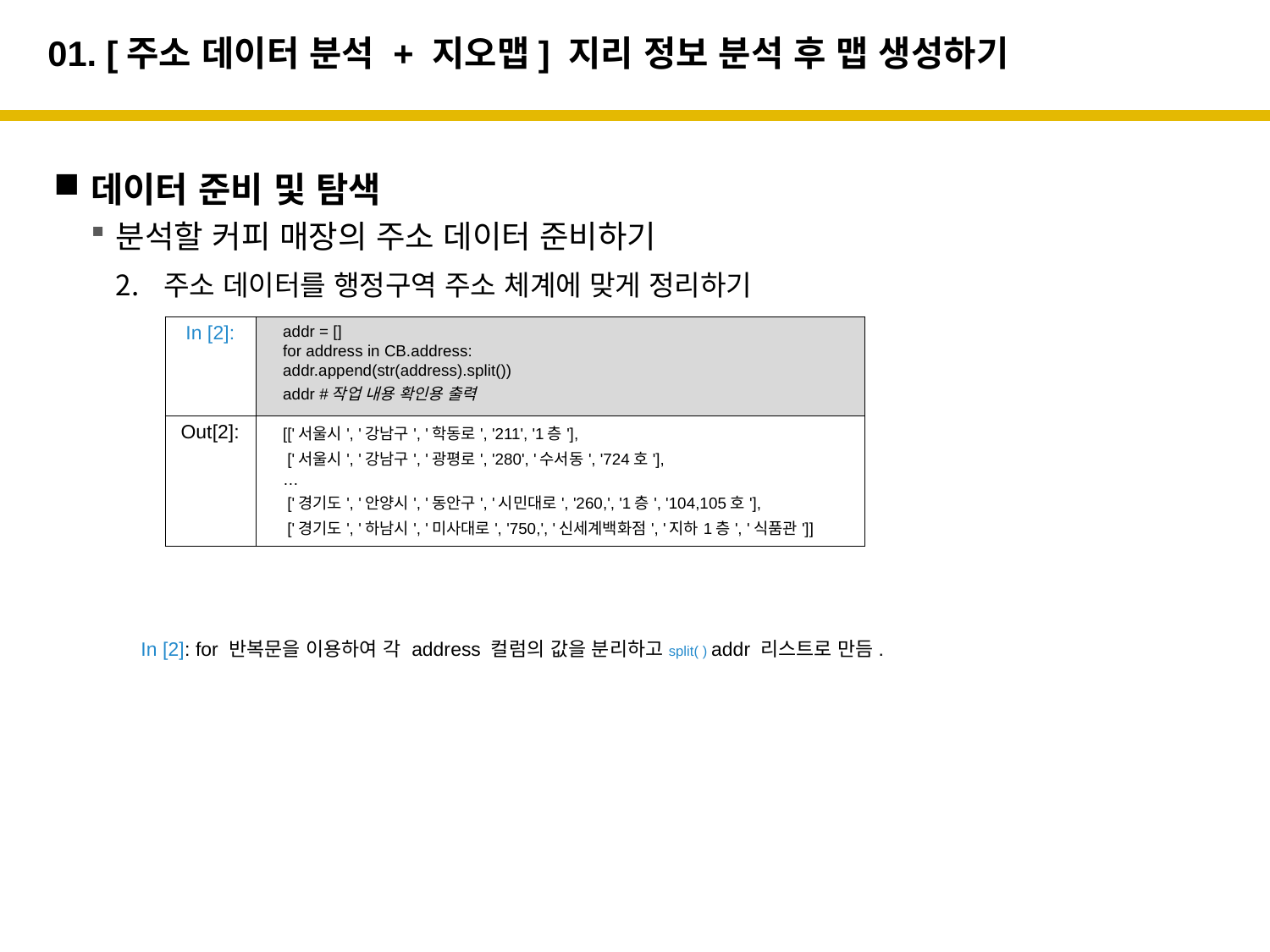

# 01. [주소 데이터 분석 + 지오맵] 지리 정보 분석 후 맵 생성하기
데이터 준비 및 탐색
분석할 커피 매장의 주소 데이터 준비하기
주소 데이터를 행정구역 주소 체계에 맞게 정리하기

In [2]: for 반복문을 이용하여 각 address 컬럼의 값을 분리하고split( ) addr 리스트로 만듬.

| In [2]: | addr = [] for address in CB.address: addr.append(str(address).split()) addr #작업 내용 확인용 출력 |
| --- | --- |
| Out[2]: | [['서울시', '강남구', '학동로', '211', '1층'], ['서울시', '강남구', '광평로', '280', '수서동', '724호'], … ['경기도', '안양시', '동안구', '시민대로', '260,', '1층', '104,105호'], ['경기도', '하남시', '미사대로', '750,', '신세계백화점', '지하1층', '식품관']] |